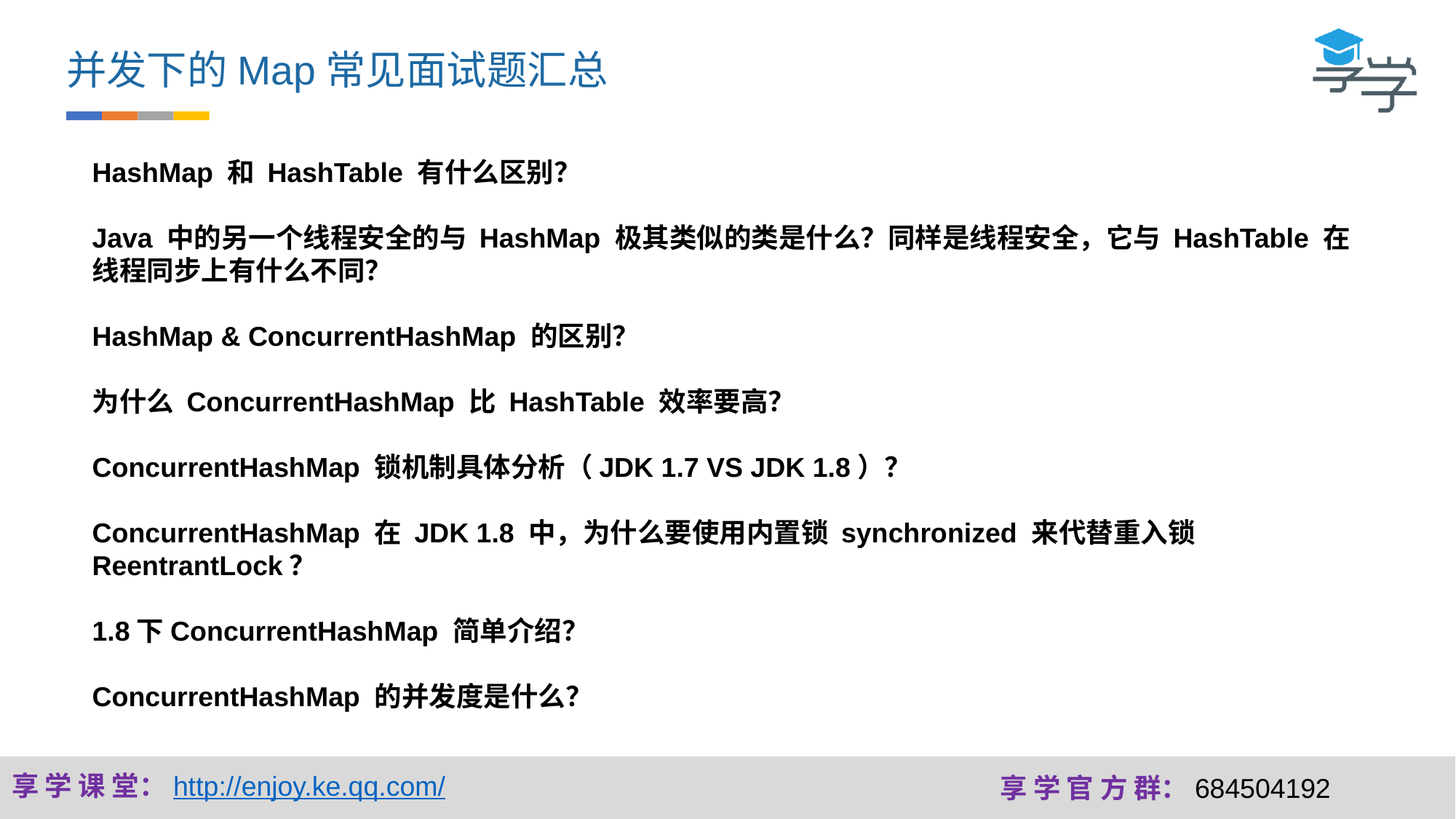

并发下的Map常见面试题汇总

HashMap 和 HashTable 有什么区别？

Java 中的另一个线程安全的与 HashMap 极其类似的类是什么？同样是线程安全，它与 HashTable 在线程同步上有什么不同？

HashMap & ConcurrentHashMap 的区别？

为什么 ConcurrentHashMap 比 HashTable 效率要高？

ConcurrentHashMap 锁机制具体分析（JDK 1.7 VS JDK 1.8）？

ConcurrentHashMap 在 JDK 1.8 中，为什么要使用内置锁 synchronized 来代替重入锁 ReentrantLock？

1.8下ConcurrentHashMap 简单介绍？

ConcurrentHashMap 的并发度是什么？